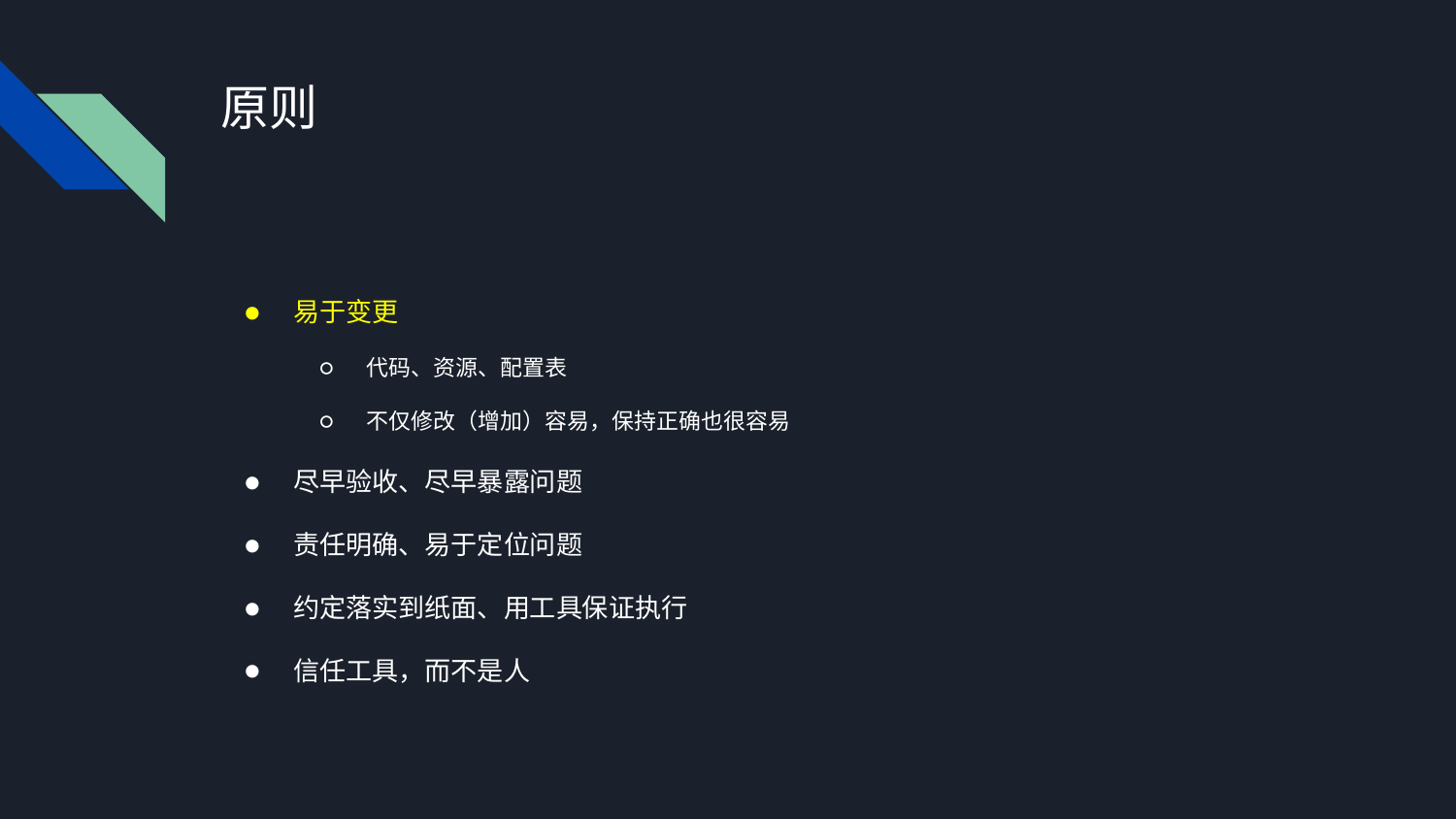

# 原则
易于变更
代码、资源、配置表
不仅修改（增加）容易，保持正确也很容易
尽早验收、尽早暴露问题
责任明确、易于定位问题
约定落实到纸面、用工具保证执行
信任工具，而不是人